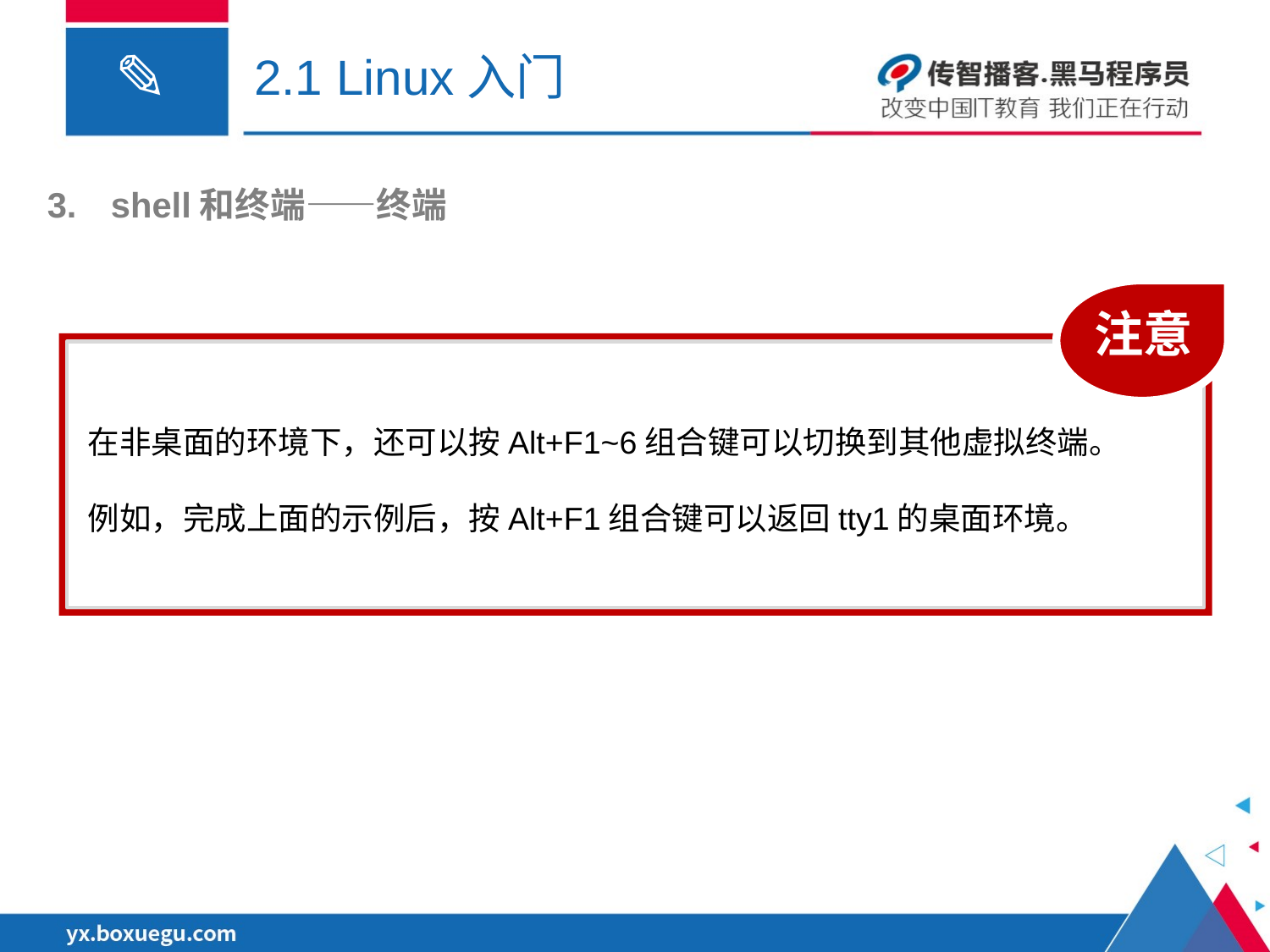

# 2.1 Linux入门
shell和终端——终端

注意

在非桌面的环境下，还可以按Alt+F1~6组合键可以切换到其他虚拟终端。
例如，完成上面的示例后，按Alt+F1组合键可以返回tty1的桌面环境。